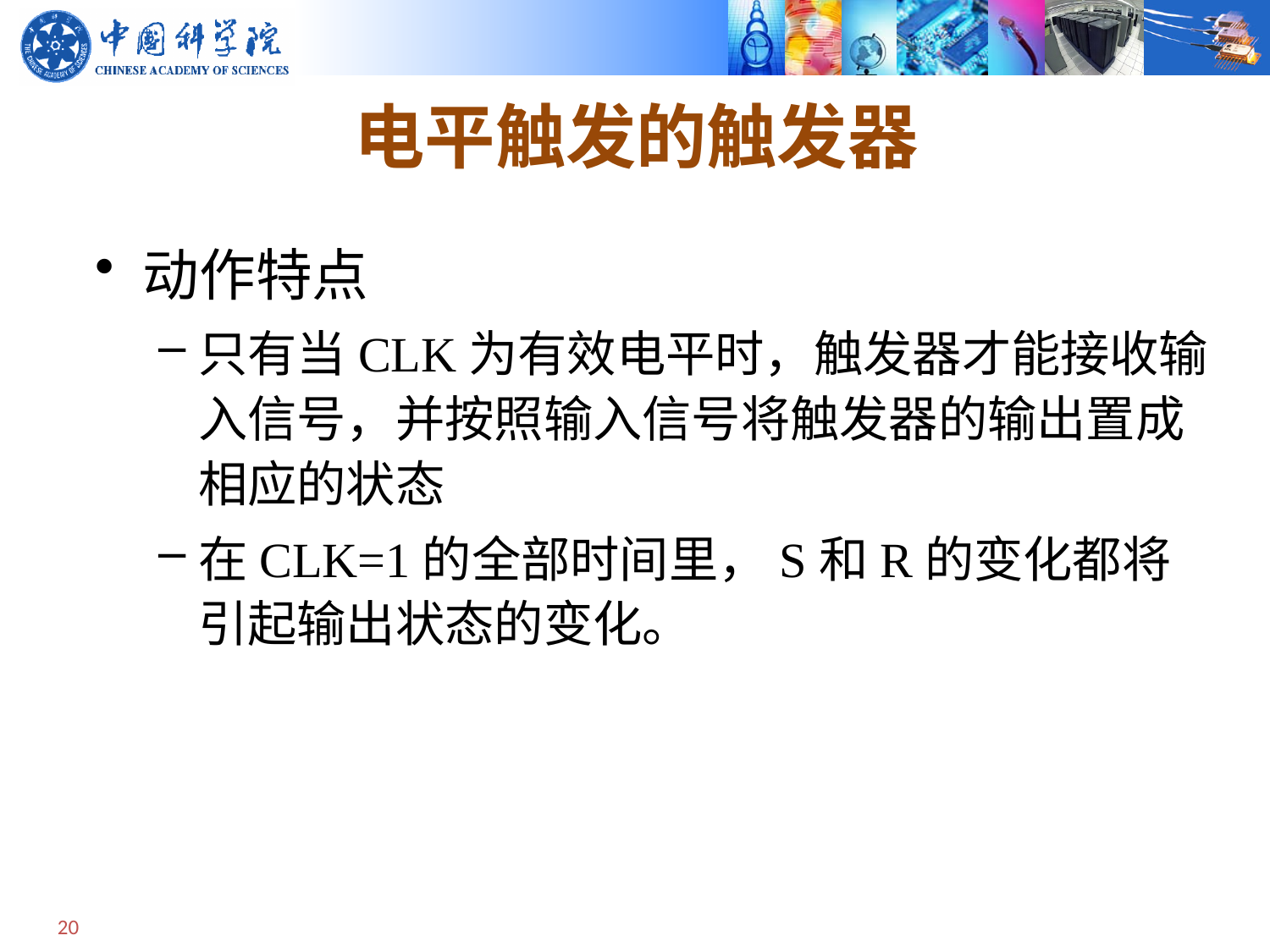

# 电平触发的触发器
动作特点
只有当CLK为有效电平时，触发器才能接收输入信号，并按照输入信号将触发器的输出置成相应的状态
在CLK=1的全部时间里，S和R的变化都将引起输出状态的变化。